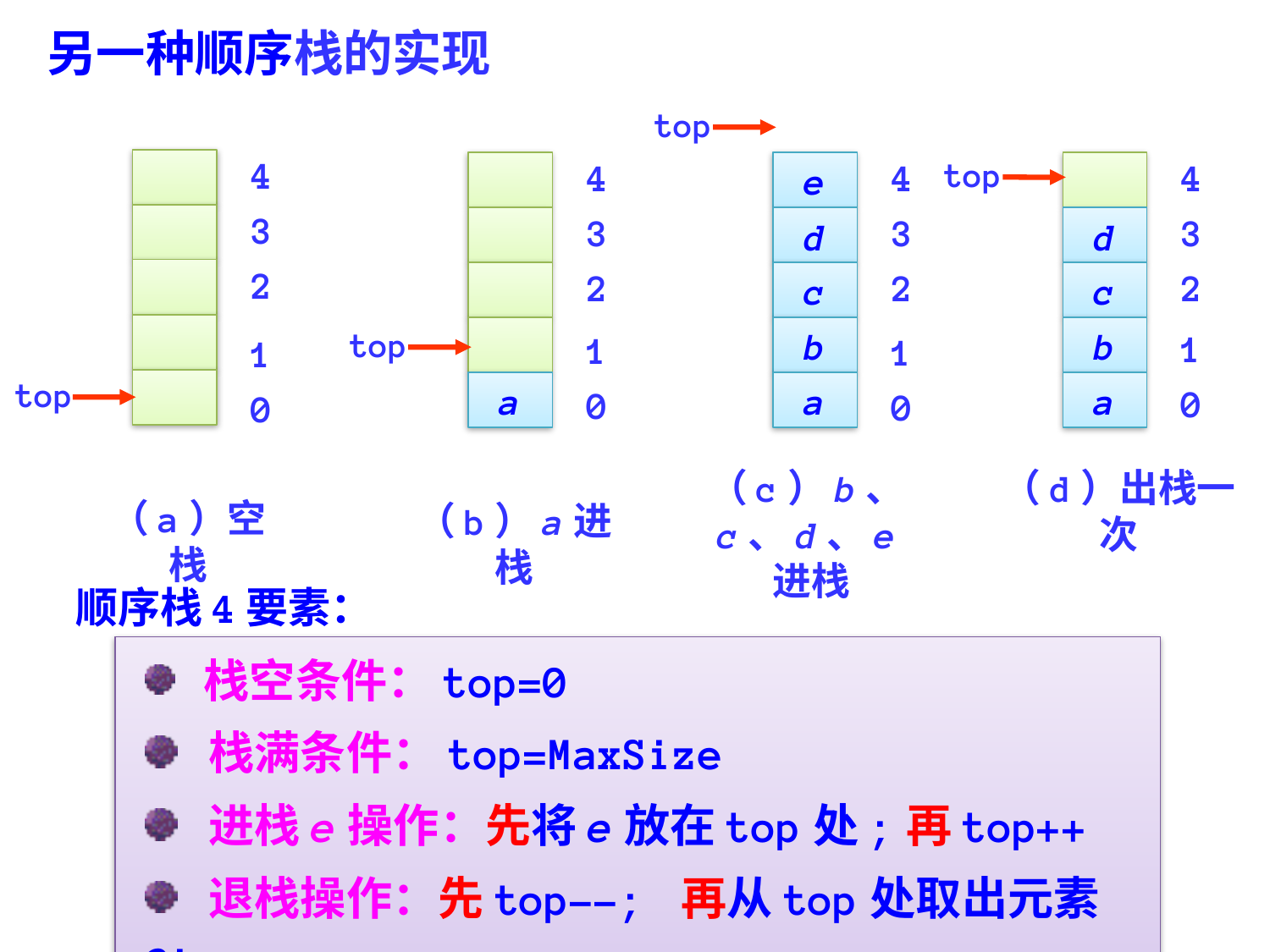

另一种顺序栈的实现
top

4
top
4
4
4

e

3
3
3
3

d
d
2
2
2
2

c
c

top

b
b
1
1
1
1

top

a
a
a
0
0
0
0

（c）b、c、d、e进栈
（d）出栈一次
（a）空栈
（b）a进栈
顺序栈4要素：
  栈空条件：top=0
  栈满条件：top=MaxSize
  进栈e操作：先将e放在top处;再top++
  退栈操作：先top--; 再从top处取出元素e;